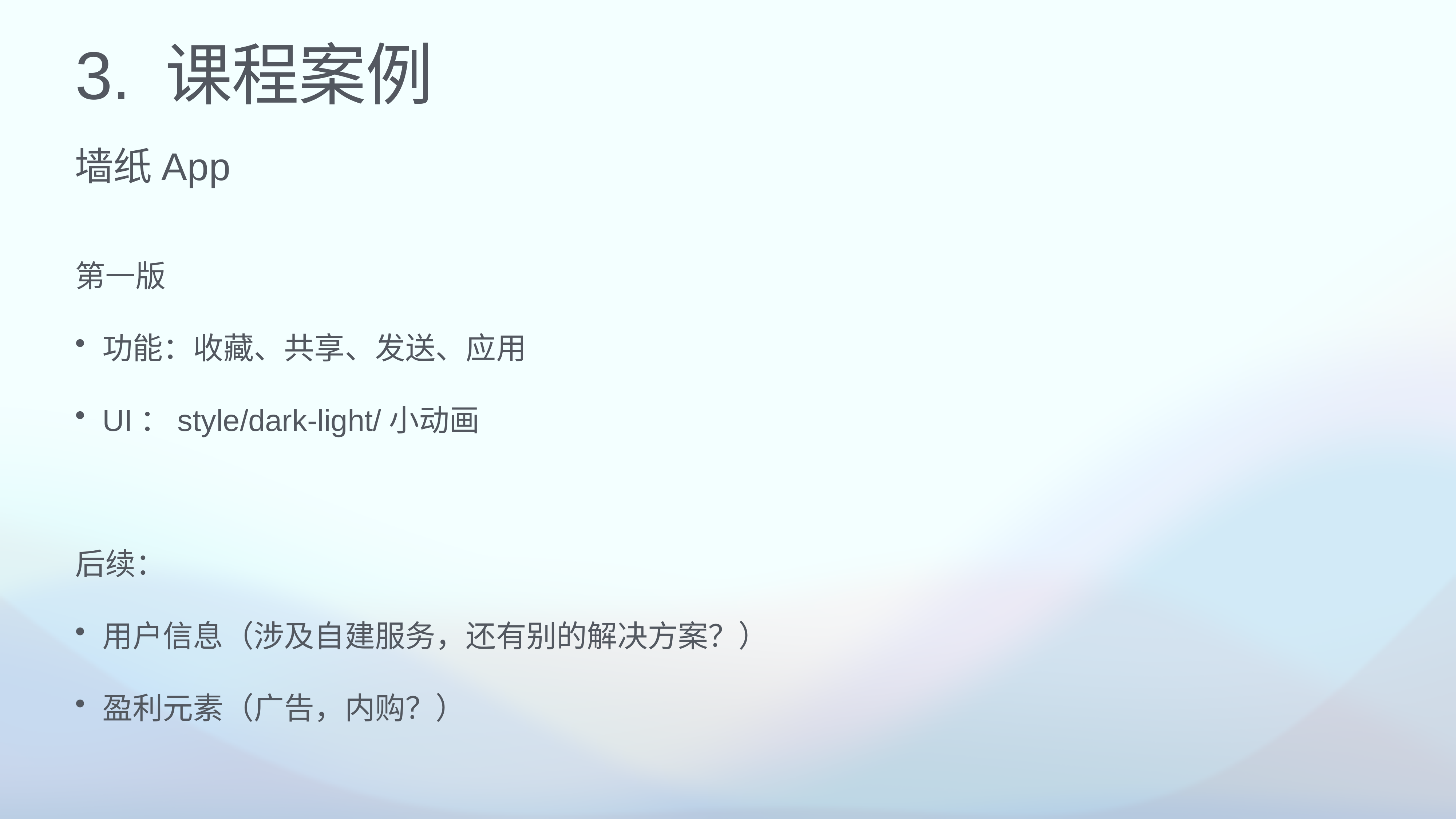

# 3. 课程案例
墙纸App
第一版
功能：收藏、共享、发送、应用
UI：style/dark-light/小动画

后续：
用户信息（涉及自建服务，还有别的解决方案？）
盈利元素（广告，内购？）